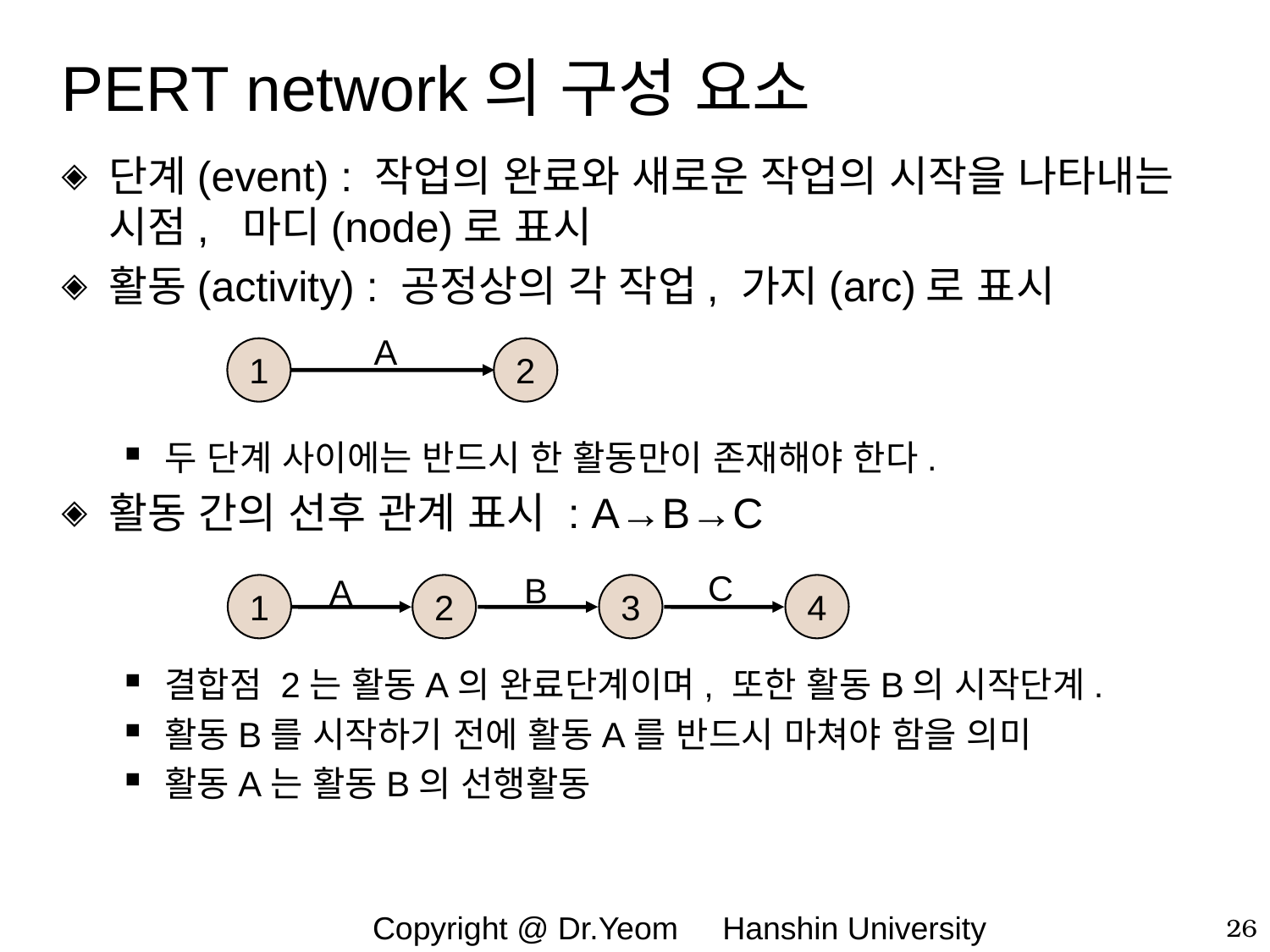

# PERT network의 구성 요소
단계(event) : 작업의 완료와 새로운 작업의 시작을 나타내는 시점,  마디(node)로 표시
활동(activity) : 공정상의 각 작업, 가지(arc)로 표시

두 단계 사이에는 반드시 한 활동만이 존재해야 한다.
활동 간의 선후 관계 표시 : A→B→C

결합점 2는 활동A의 완료단계이며, 또한 활동B의 시작단계.
활동B를 시작하기 전에 활동A를 반드시 마쳐야 함을 의미
활동A는 활동B의 선행활동
A
1
2

C
B
A
1
2

3

4

26